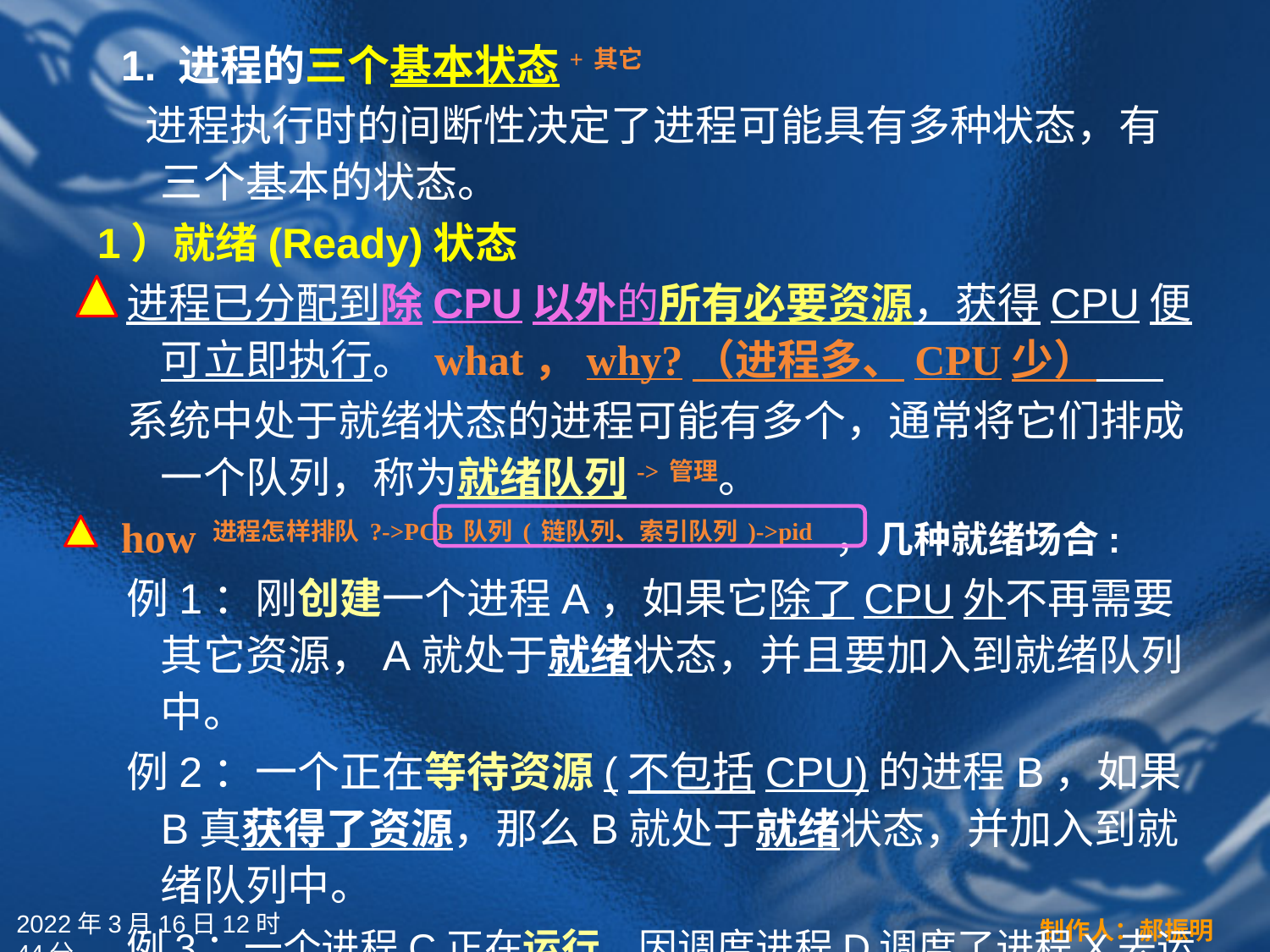

1. 进程的三个基本状态+其它
    进程执行时的间断性决定了进程可能具有多种状态，有三个基本的状态。
1）就绪(Ready)状态
  进程已分配到除CPU以外的所有必要资源，获得CPU便可立即执行。 what，why?（进程多、CPU少）
  系统中处于就绪状态的进程可能有多个，通常将它们排成一个队列，称为就绪队列->管理。
  how 进程怎样排队?->PCB队列(链队列、索引队列)->pid ，几种就绪场合:
  例1：刚创建一个进程A，如果它除了CPU外不再需要其它资源，A就处于就绪状态，并且要加入到就绪队列中。
  例2：一个正在等待资源(不包括CPU)的进程B，如果B真获得了资源，那么B就处于就绪状态，并加入到就绪队列中。
  例3：一个进程C正在运行，因调度进程D调度了进程X去运行(假设：单CPU)，C进程就失去了对CUP的使用权，进入就绪态+就绪队列.

2022年3月16日12时44分
制作人：郝振明